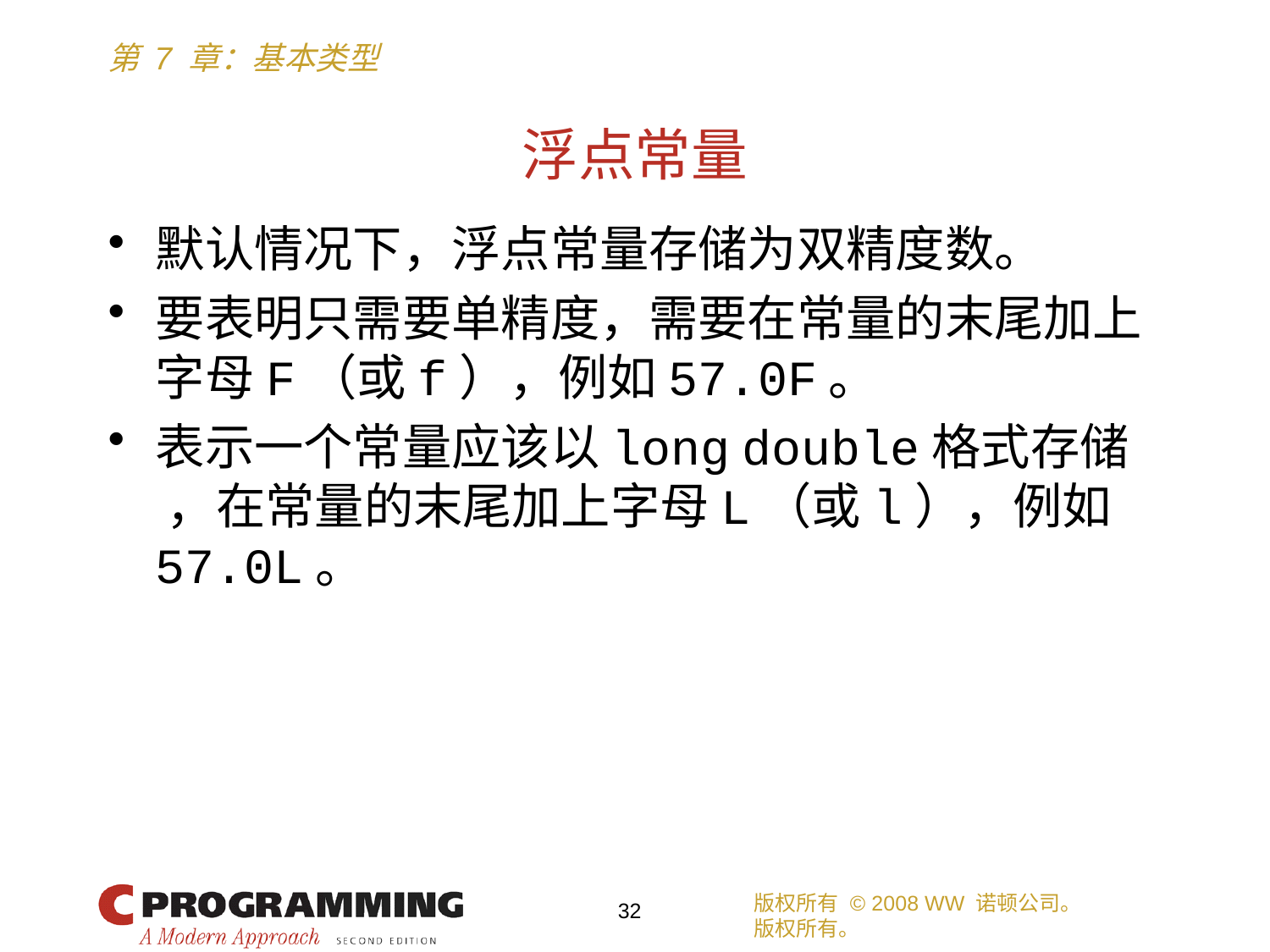

# 浮点常量
默认情况下，浮点常量存储为双精度数。
要表明只需要单精度，需要在常量的末尾加上字母F（或f），例如57.0F。
表示一个常量应该以long double格式存储 ，在常量的末尾加上字母L（或l），例如57.0L。

版权所有 © 2008 WW 诺顿公司。
版权所有。
32